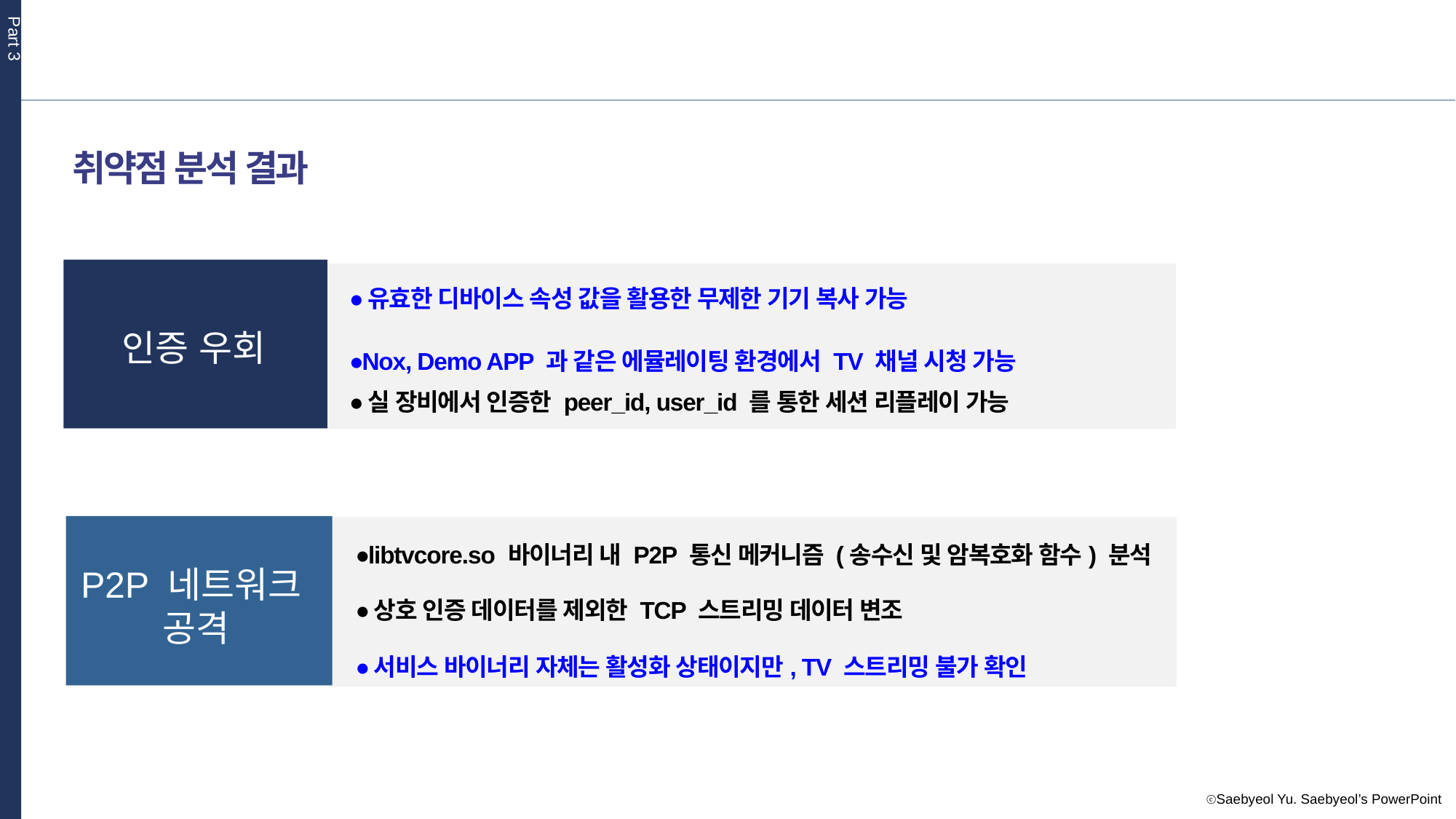

Part 3

취약점 분석 결과

⦁유효한 디바이스 속성 값을 활용한 무제한 기기 복사 가능
⦁Nox, Demo APP 과 같은 에뮬레이팅 환경에서 TV 채널 시청 가능
⦁실 장비에서 인증한 peer_id, user_id 를 통한 세션 리플레이 가능
인증 우회

⦁libtvcore.so 바이너리 내 P2P 통신 메커니즘 (송수신 및 암복호화 함수) 분석

⦁상호 인증 데이터를 제외한 TCP 스트리밍 데이터 변조
⦁서비스 바이너리 자체는 활성화 상태이지만, TV 스트리밍 불가 확인
P2P 네트워크
공격